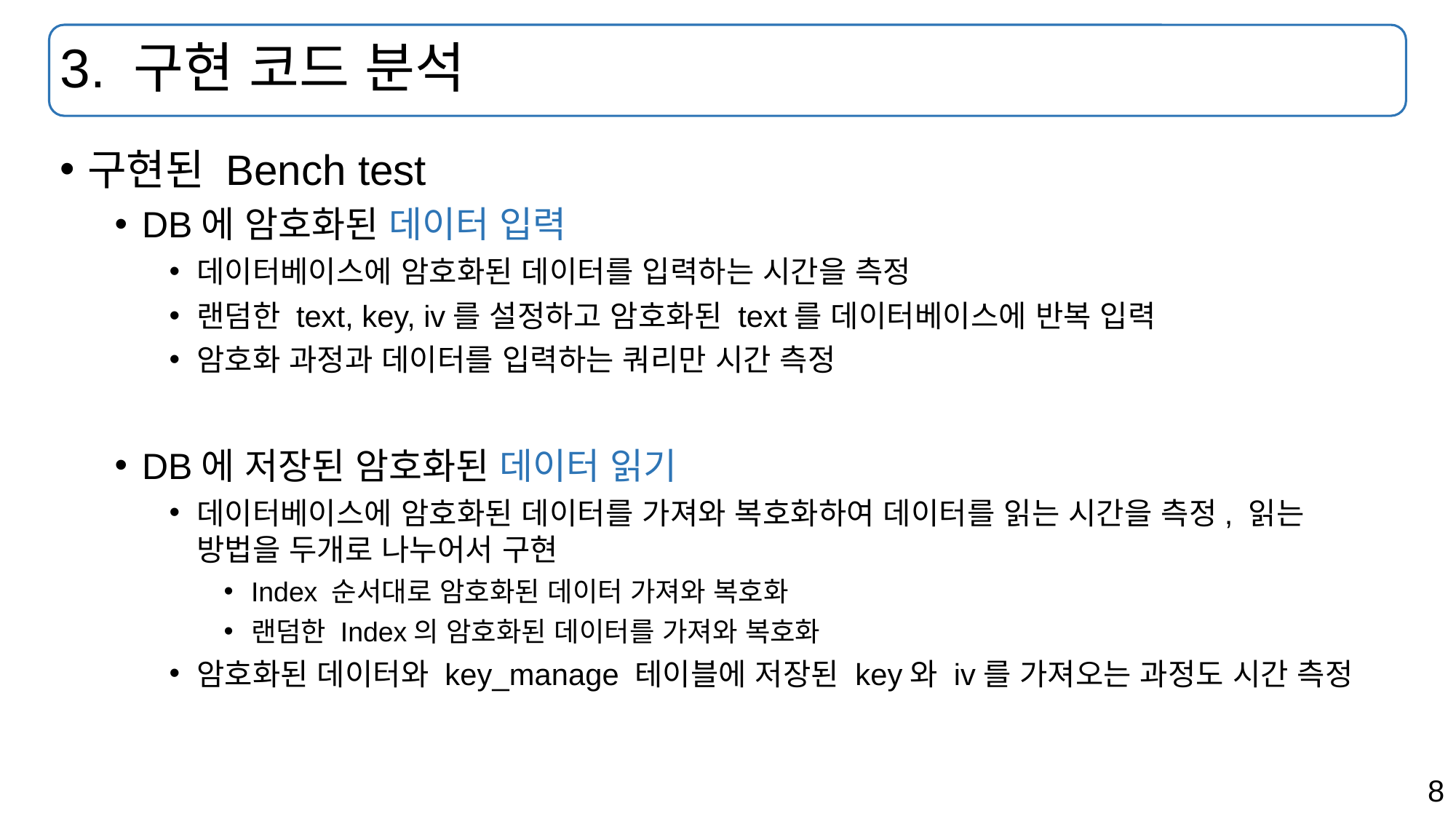

# 3. 구현 코드 분석
구현된 Bench test
DB에 암호화된 데이터 입력
데이터베이스에 암호화된 데이터를 입력하는 시간을 측정
랜덤한 text, key, iv를 설정하고 암호화된 text를 데이터베이스에 반복 입력
암호화 과정과 데이터를 입력하는 쿼리만 시간 측정

DB에 저장된 암호화된 데이터 읽기
데이터베이스에 암호화된 데이터를 가져와 복호화하여 데이터를 읽는 시간을 측정, 읽는 방법을 두개로 나누어서 구현
Index 순서대로 암호화된 데이터 가져와 복호화
랜덤한 Index의 암호화된 데이터를 가져와 복호화
암호화된 데이터와 key_manage 테이블에 저장된 key와 iv를 가져오는 과정도 시간 측정